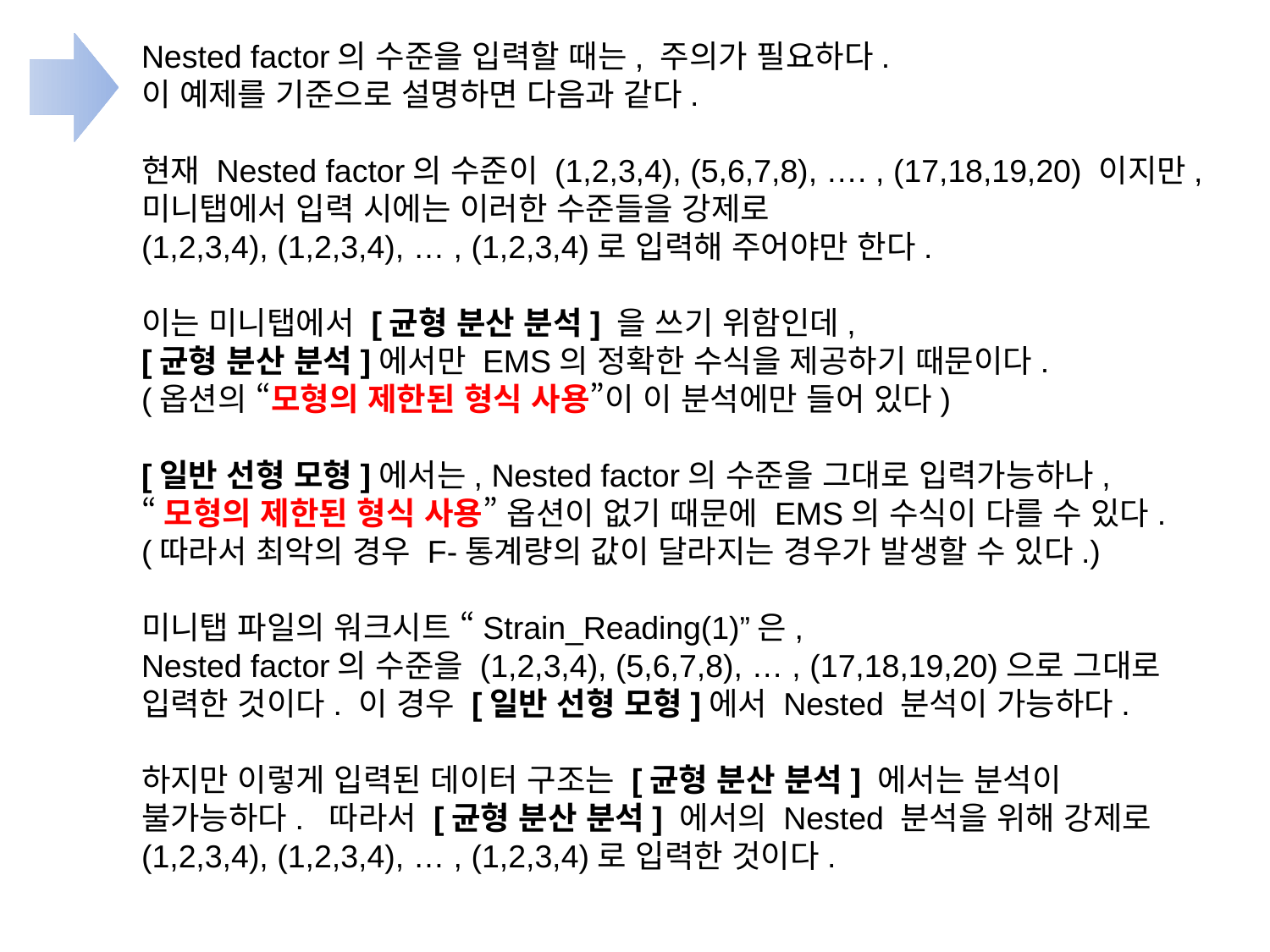

Nested factor의 수준을 입력할 때는, 주의가 필요하다.
이 예제를 기준으로 설명하면 다음과 같다.

현재 Nested factor의 수준이 (1,2,3,4), (5,6,7,8), …. , (17,18,19,20) 이지만,
미니탭에서 입력 시에는 이러한 수준들을 강제로
(1,2,3,4), (1,2,3,4), … , (1,2,3,4)로 입력해 주어야만 한다.

이는 미니탭에서 [균형 분산 분석] 을 쓰기 위함인데,
[균형 분산 분석]에서만 EMS의 정확한 수식을 제공하기 때문이다.
(옵션의 “모형의 제한된 형식 사용”이 이 분석에만 들어 있다)

[일반 선형 모형]에서는, Nested factor의 수준을 그대로 입력가능하나,
“모형의 제한된 형식 사용” 옵션이 없기 때문에 EMS의 수식이 다를 수 있다.
(따라서 최악의 경우 F-통계량의 값이 달라지는 경우가 발생할 수 있다.)

미니탭 파일의 워크시트 “Strain_Reading(1)”은,
Nested factor의 수준을 (1,2,3,4), (5,6,7,8), … , (17,18,19,20)으로 그대로
입력한 것이다. 이 경우 [일반 선형 모형]에서 Nested 분석이 가능하다.

하지만 이렇게 입력된 데이터 구조는 [균형 분산 분석] 에서는 분석이
불가능하다.  따라서 [균형 분산 분석] 에서의 Nested 분석을 위해 강제로
(1,2,3,4), (1,2,3,4), … , (1,2,3,4)로 입력한 것이다.